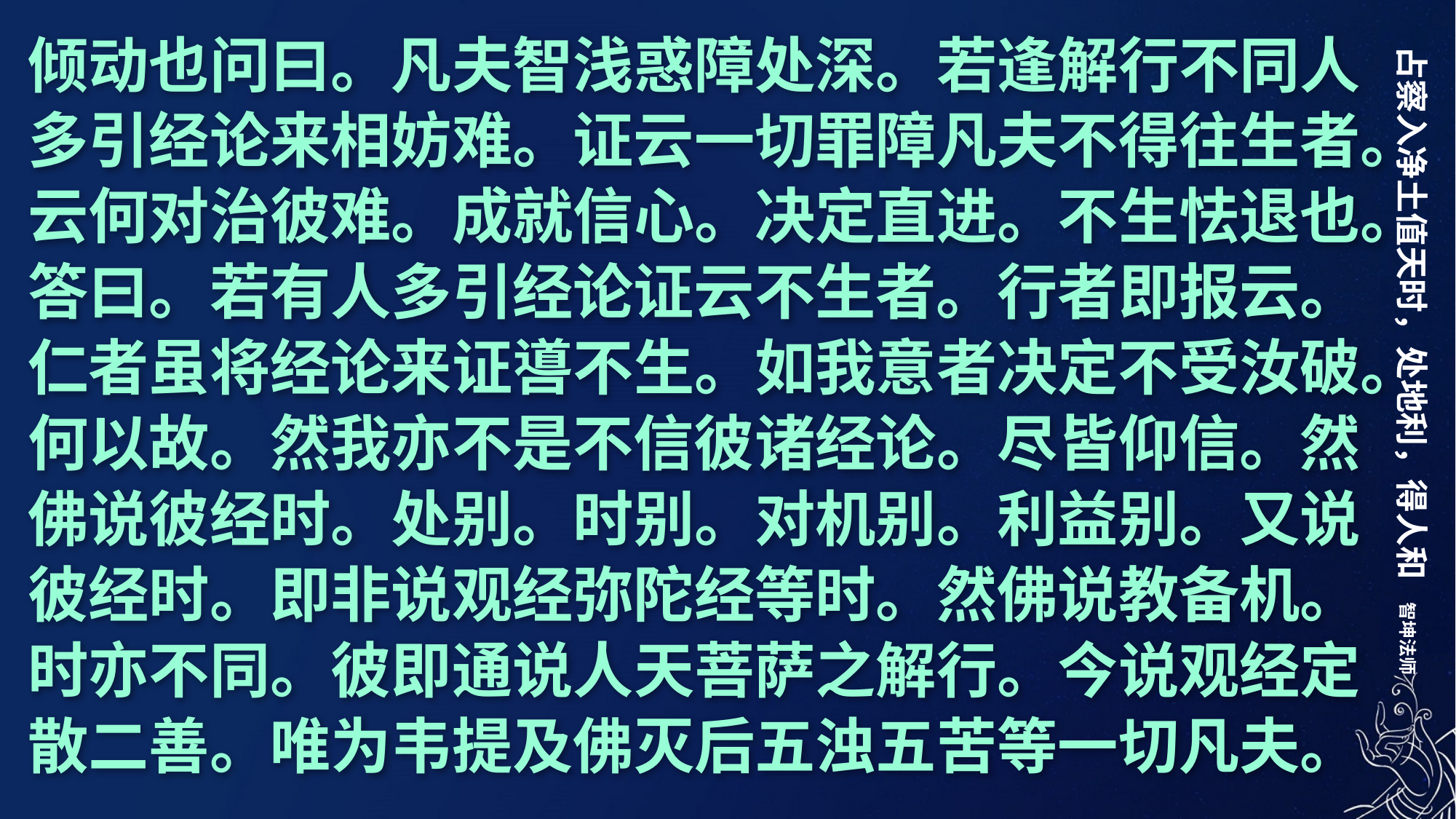

倾动也问曰。凡夫智浅惑障处深。若逢解行不同人多引经论来相妨难。证云一切罪障凡夫不得往生者。云何对治彼难。成就信心。决定直进。不生怯退也。答曰。若有人多引经论证云不生者。行者即报云。仁者虽将经论来证噵不生。如我意者决定不受汝破。何以故。然我亦不是不信彼诸经论。尽皆仰信。然佛说彼经时。处别。时别。对机别。利益别。又说彼经时。即非说观经弥陀经等时。然佛说教备机。时亦不同。彼即通说人天菩萨之解行。今说观经定散二善。唯为韦提及佛灭后五浊五苦等一切凡夫。